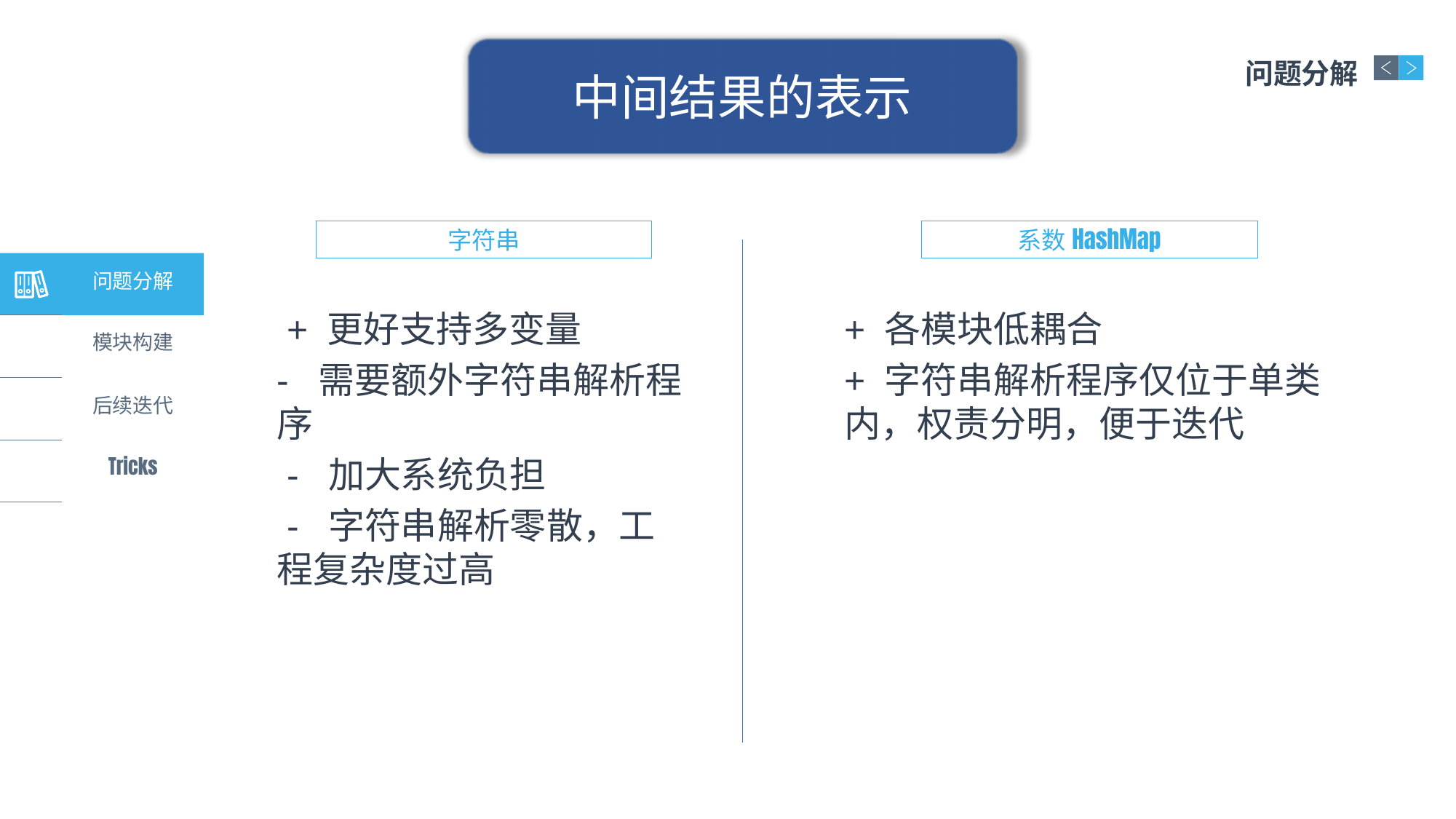

中间结果的表示
问题分解

字符串
系数HashMap

问题分解

+ 各模块低耦合
+ 字符串解析程序仅位于单类内，权责分明，便于迭代
 + 更好支持多变量
-  需要额外字符串解析程序
 -  加大系统负担
 -  字符串解析零散，工程复杂度过高
模块构建

后续迭代

Tricks